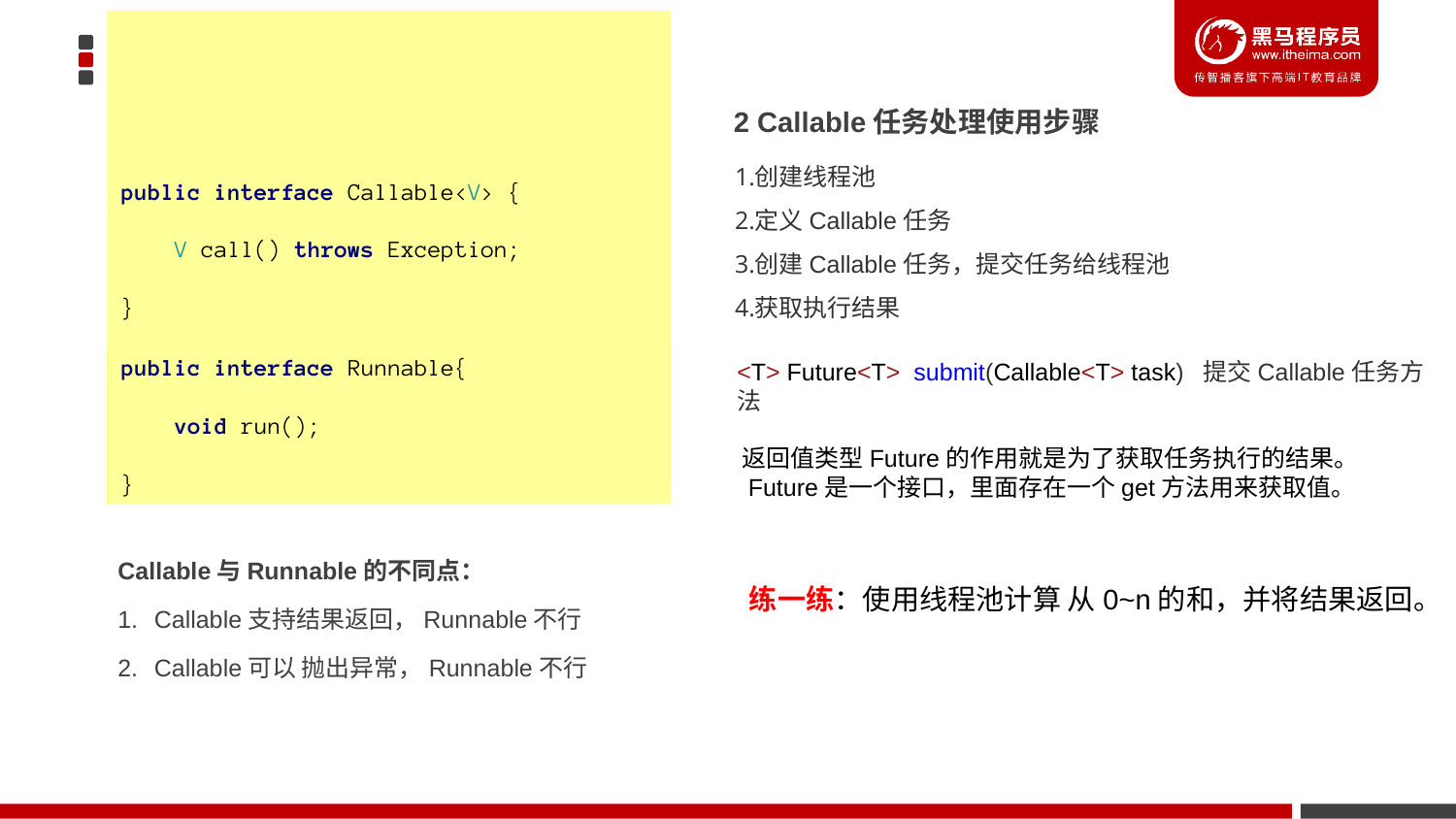

# 线程池处理Callable任务
2 Callable任务处理使用步骤
1 Callable接口概述
创建线程池
定义Callable任务
创建Callable任务，提交任务给线程池
获取执行结果
public interface Callable<V> {
    V call() throws Exception;
}
public interface Runnable{
    void run();
}
<T> Future<T>  submit(Callable<T> task)  提交Callable任务方法
   
 返回值类型Future的作用就是为了获取任务执行的结果。
 Future是一个接口，里面存在一个get方法用来获取值。
Callable与Runnable的不同点：
Callable支持结果返回，Runnable不行
Callable可以 抛出异常，Runnable不行

练一练：使用线程池计算 从0~n的和，并将结果返回。